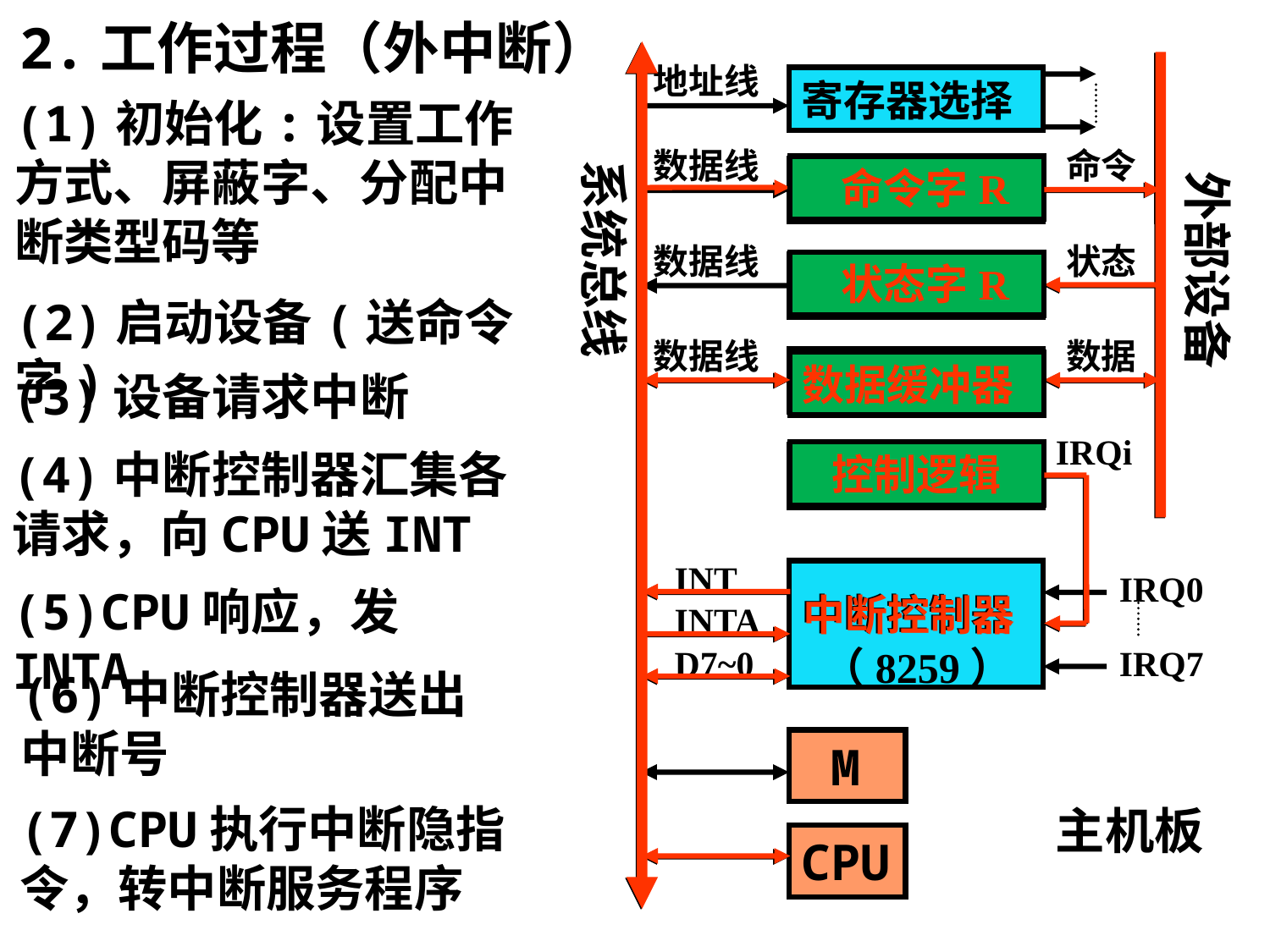

2.工作过程（外中断）

地址线

寄存器选择

数据线
命令
系统总线
   命令字R
外部设备

数据线
状态
   状态字R

数据线
数据
数据缓冲器

IRQi
  控制逻辑

INT

IRQ0
中断控制器

INTA

D7~0
（8259）
IRQ7

 M

主机板
CPU

(1)初始化:设置工作方式、屏蔽字、分配中断类型码等
   命令字R

   状态字R

(2)启动设备(送命令字)
数据缓冲器
(3)设备请求中断

(4)中断控制器汇集各请求，向CPU送INT
  控制逻辑

(5)CPU响应，发INTA
中断控制器

(6)中断控制器送出中断号

(7)CPU执行中断隐指令，转中断服务程序